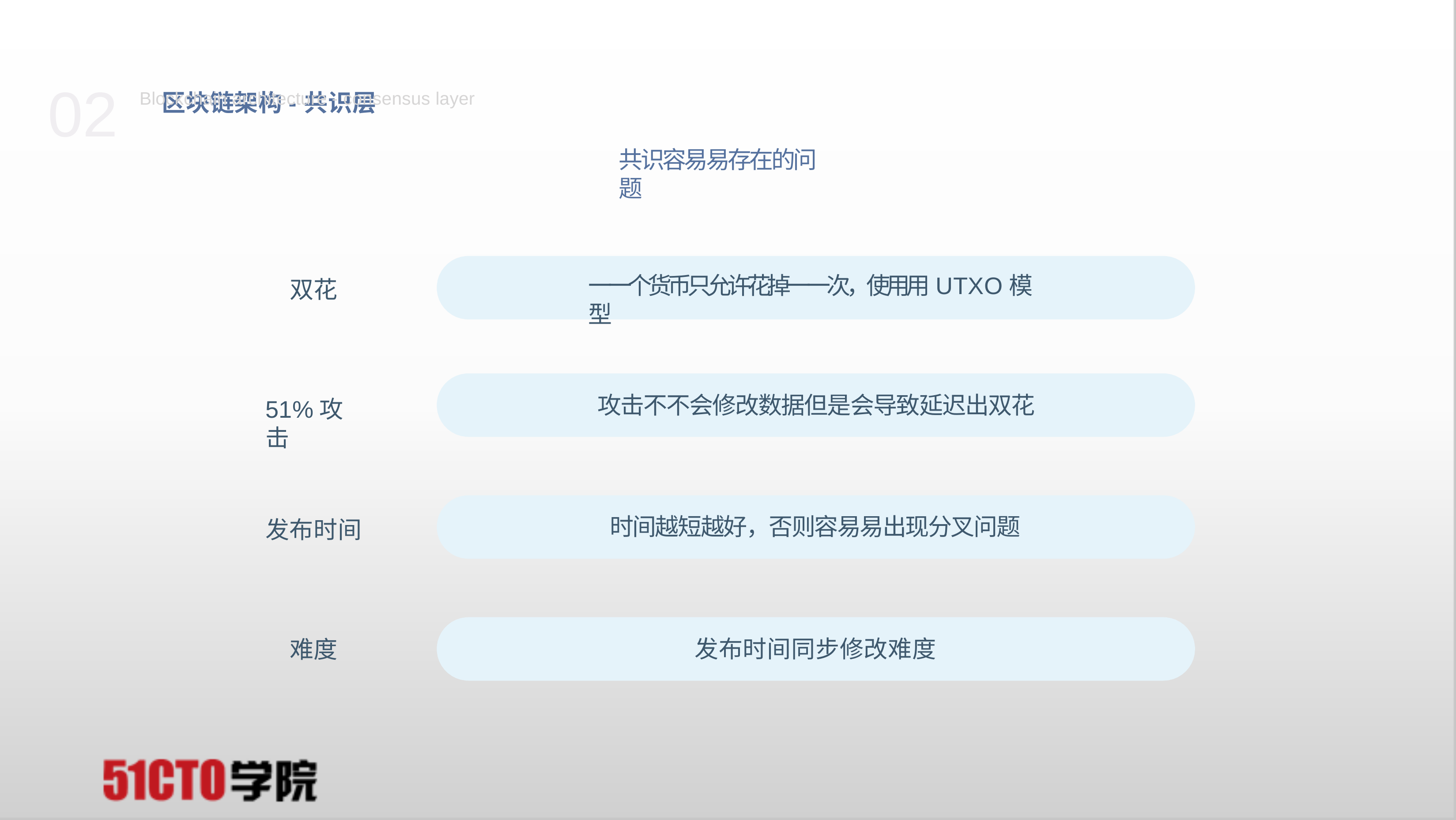

# 02 区块链架构-共识层
Blockchain architecture - consensus layer
共识容易易存在的问题

⼀一个货币只允许花掉⼀一次，使⽤用UTXO模型
双花

攻击不不会修改数据但是会导致延迟出双花
51%攻击

时间越短越好，否则容易易出现分叉问题
发布时间

发布时间同步修改难度
难度